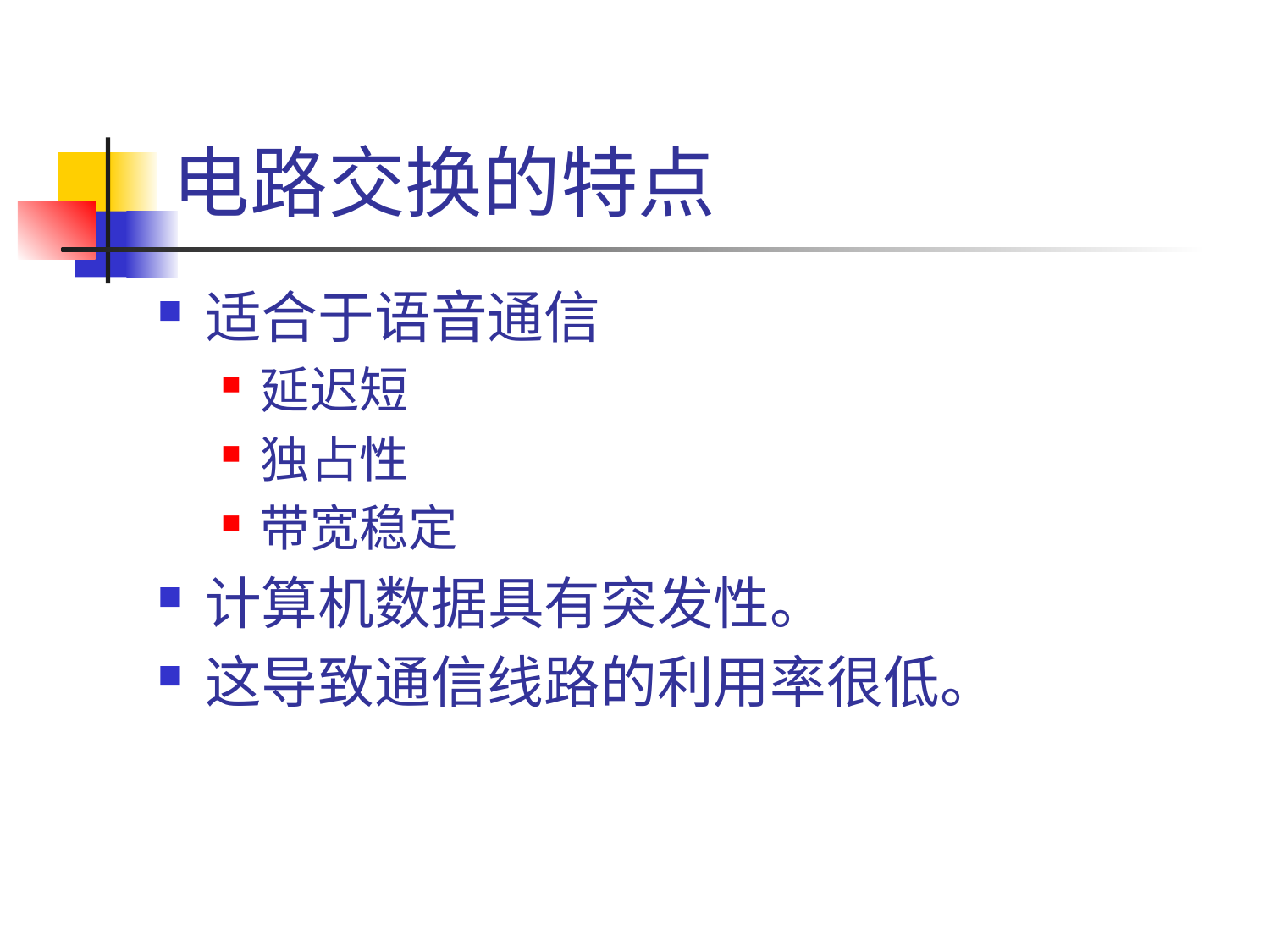

# 电路交换的特点
适合于语音通信
延迟短
独占性
带宽稳定
计算机数据具有突发性。
这导致通信线路的利用率很低。